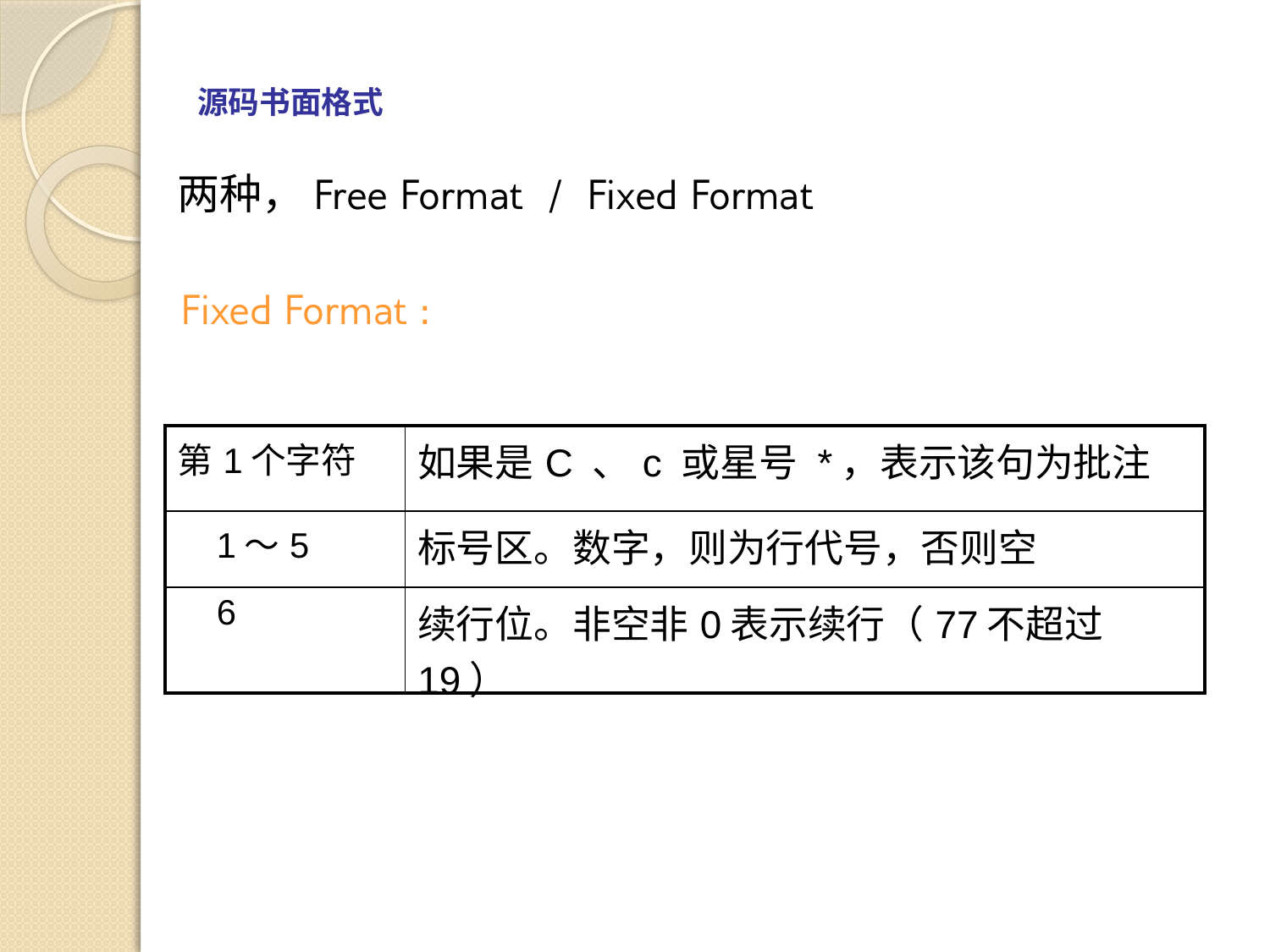

# 源码书面格式
两种，Free Format  /  Fixed Format
Fixed Format :
| 第1个字符 | 如果是C 、c 或星号 \*，表示该句为批注 |
| --- | --- |
| 1～5 | 标号区。数字，则为行代号，否则空 |
| 6 | 续行位。非空非0表示续行（77不超过19） |